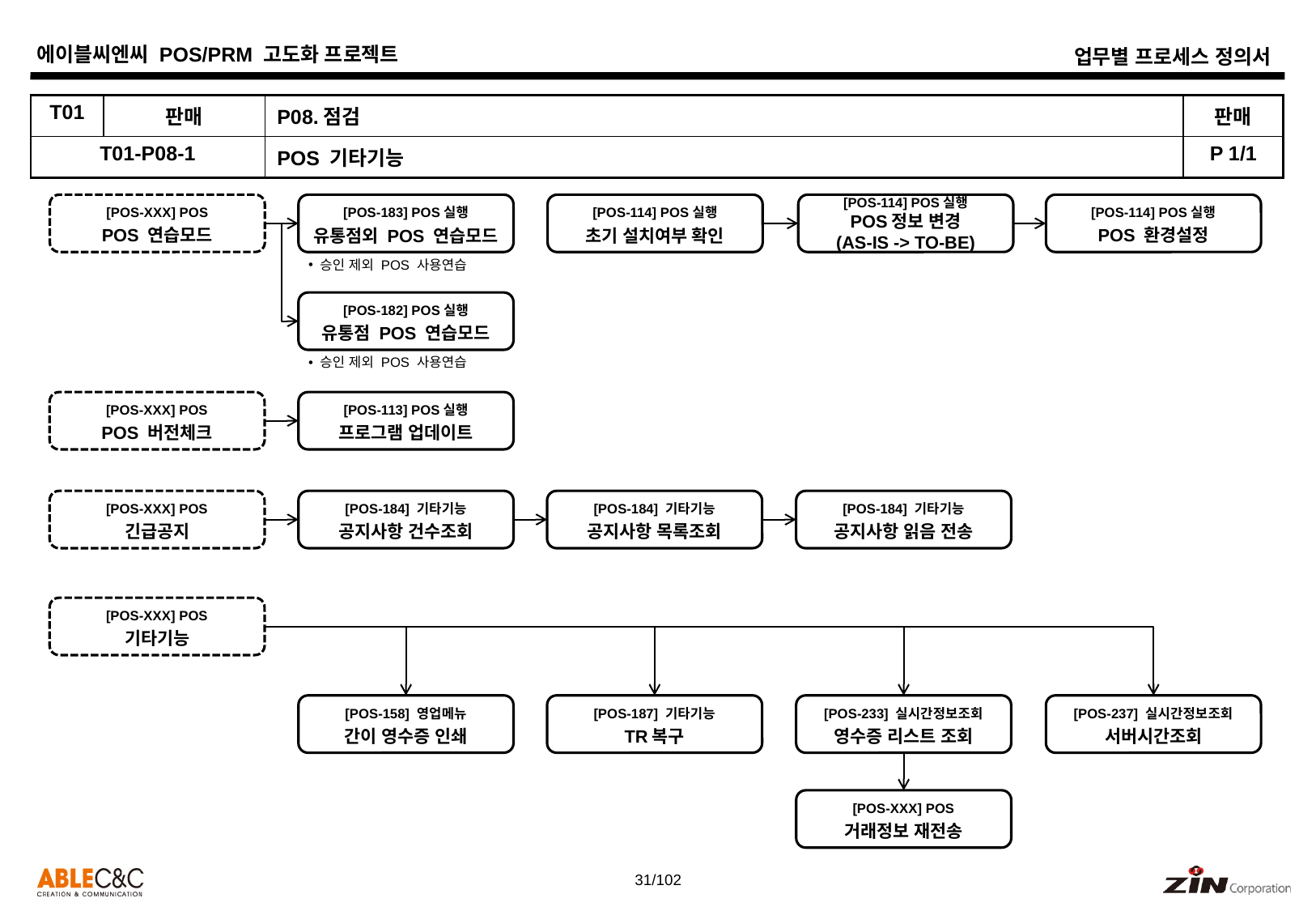

| T01 | 판매 | P08.점검 | 판매 |
| --- | --- | --- | --- |
| T01-P08-1 |  | POS 기타기능 | P 1/1 |
[POS-XXX] POS
POS 연습모드
[POS-114] POS실행
POS정보 변경
(AS-IS -> TO-BE)
[POS-114] POS실행
POS 환경설정
[POS-183] POS실행
유통점외 POS 연습모드
[POS-114] POS실행
초기 설치여부 확인
승인 제외 POS 사용연습
[POS-182] POS실행
유통점 POS 연습모드
승인 제외 POS 사용연습
[POS-XXX] POS
POS 버전체크
[POS-113] POS실행
프로그램 업데이트
[POS-XXX] POS
긴급공지
[POS-184] 기타기능
공지사항 건수조회
[POS-184] 기타기능
공지사항 목록조회
[POS-184] 기타기능
공지사항 읽음 전송
[POS-XXX] POS
기타기능
[POS-158] 영업메뉴
간이 영수증 인쇄
[POS-187] 기타기능
TR복구
[POS-233] 실시간정보조회
영수증 리스트 조회
[POS-237] 실시간정보조회
서버시간조회
[POS-XXX] POS
거래정보 재전송